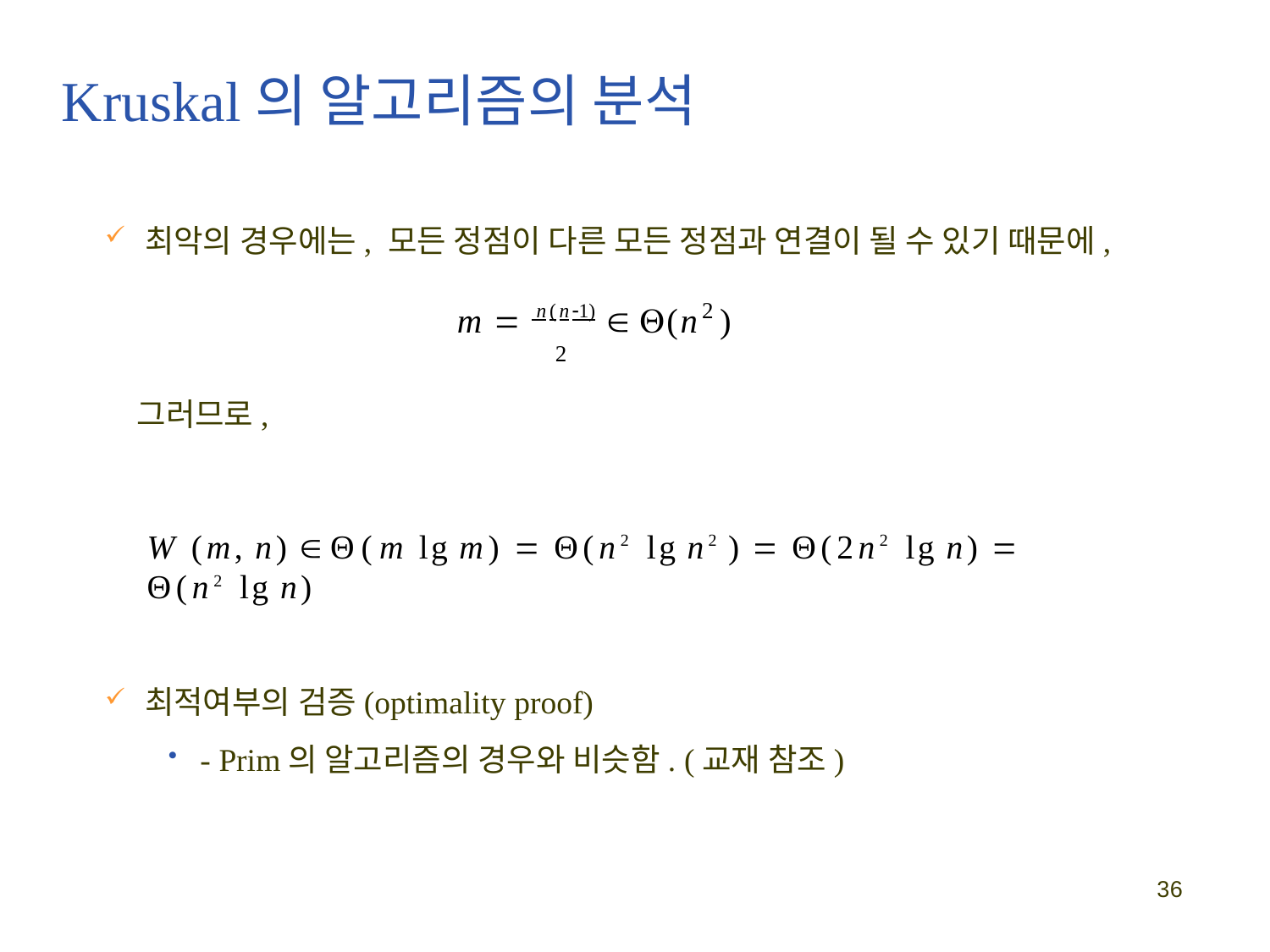

# Kruskal의 알고리즘의 분석
최악의 경우에는, 모든 정점이 다른 모든 정점과 연결이 될 수 있기 때문에,

m =  n(n−1)  ∈Θ(n2 )
2

그러므로,

W (m, n) ∈Θ(m lg m) = Θ(n2 lg n2 ) = Θ(2n2 lg n) = Θ(n2 lg n)
최적여부의 검증(optimality proof)
- Prim의 알고리즘의 경우와 비슷함. (교재 참조)
36